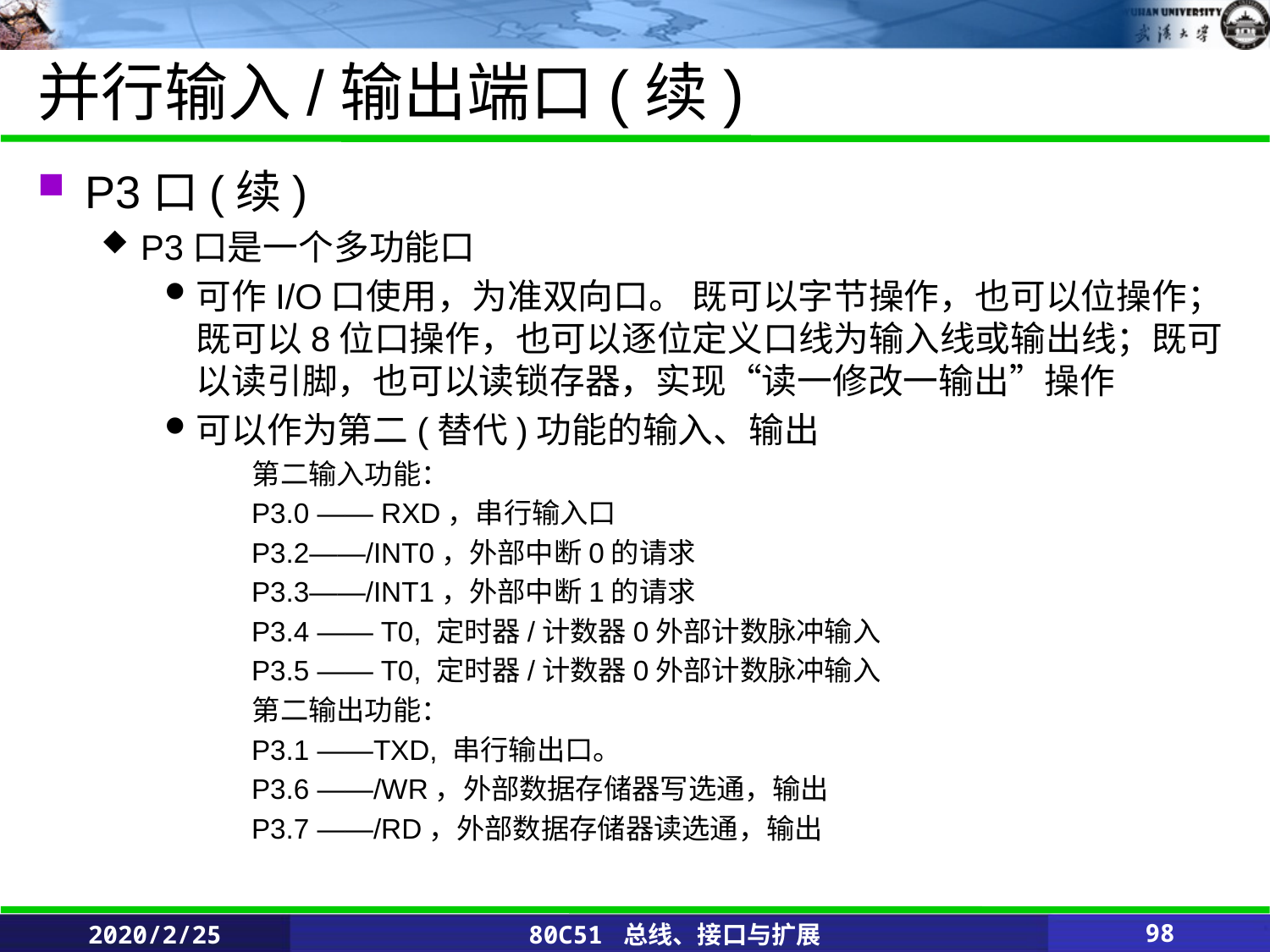

# 并行输入/输出端口(续)
P3口(续)
P3口是一个多功能口
可作I/O口使用，为准双向口。 既可以字节操作，也可以位操作；既可以8位口操作，也可以逐位定义口线为输入线或输出线；既可以读引脚，也可以读锁存器，实现“读一修改一输出”操作
可以作为第二(替代)功能的输入、输出
    第二输入功能：
    P3.0 —— RXD，串行输入口
    P3.2——/INT0，外部中断0的请求
    P3.3——/INT1，外部中断1的请求
    P3.4 —— T0, 定时器/计数器0外部计数脉冲输入
    P3.5 —— T0, 定时器/计数器0外部计数脉冲输入
    第二输出功能：
    P3.1 ——TXD, 串行输出口。
    P3.6 ——/WR，外部数据存储器写选通，输出
    P3.7 ——/RD，外部数据存储器读选通，输出
2020/2/25
80C51 总线、接口与扩展
98